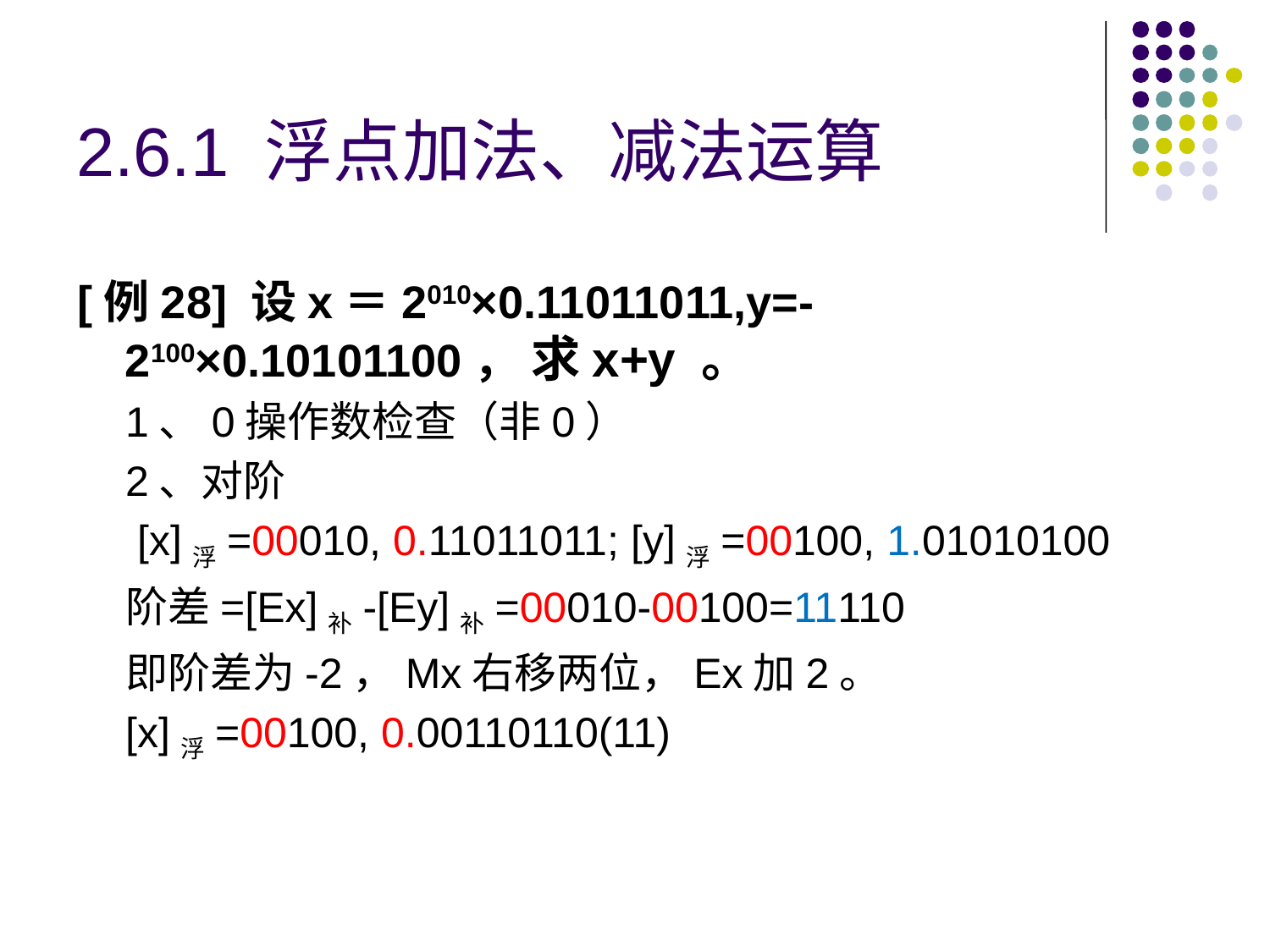

# 2.6.1 浮点加法、减法运算
[例28] 设x＝2010×0.11011011,y=-2100×0.10101100， 求x+y 。
1、0操作数检查（非0）
2、对阶
 [x]浮=00010, 0.11011011; [y]浮=00100, 1.01010100
阶差=[Ex]补-[Ey]补=00010-00100=11110
即阶差为-2，Mx右移两位，Ex加2。
[x]浮=00100, 0.00110110(11)
189